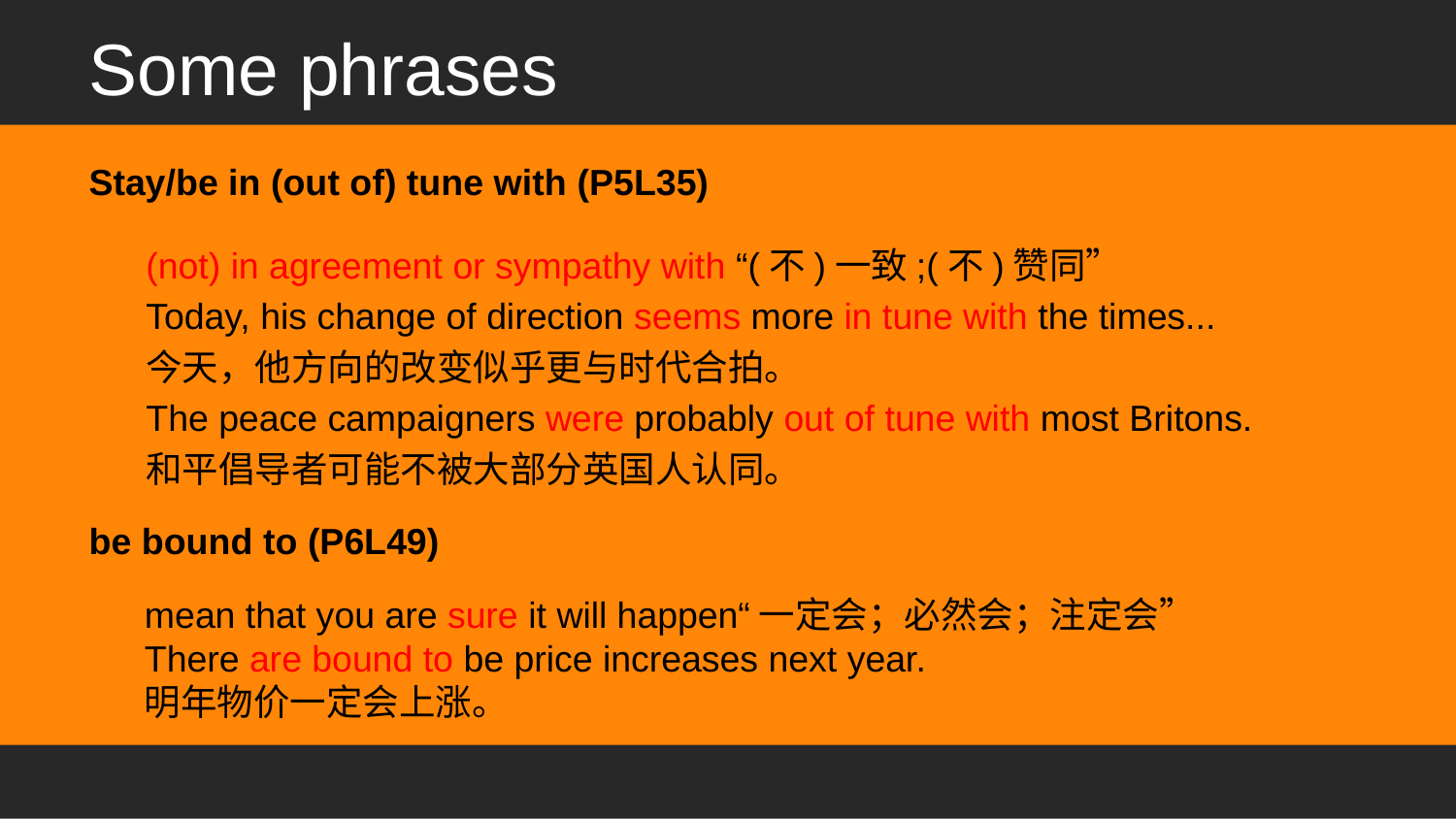

Some phrases

Stay/be in (out of) tune with (P5L35)
(not) in agreement or sympathy with “(不)一致;(不)赞同”
Today, his change of direction seems more in tune with the times...
今天，他方向的改变似乎更与时代合拍。
The peace campaigners were probably out of tune with most Britons.
和平倡导者可能不被大部分英国人认同。

be bound to (P6L49)
mean that you are sure it will happen“一定会；必然会；注定会”
There are bound to be price increases next year.
明年物价一定会上涨。